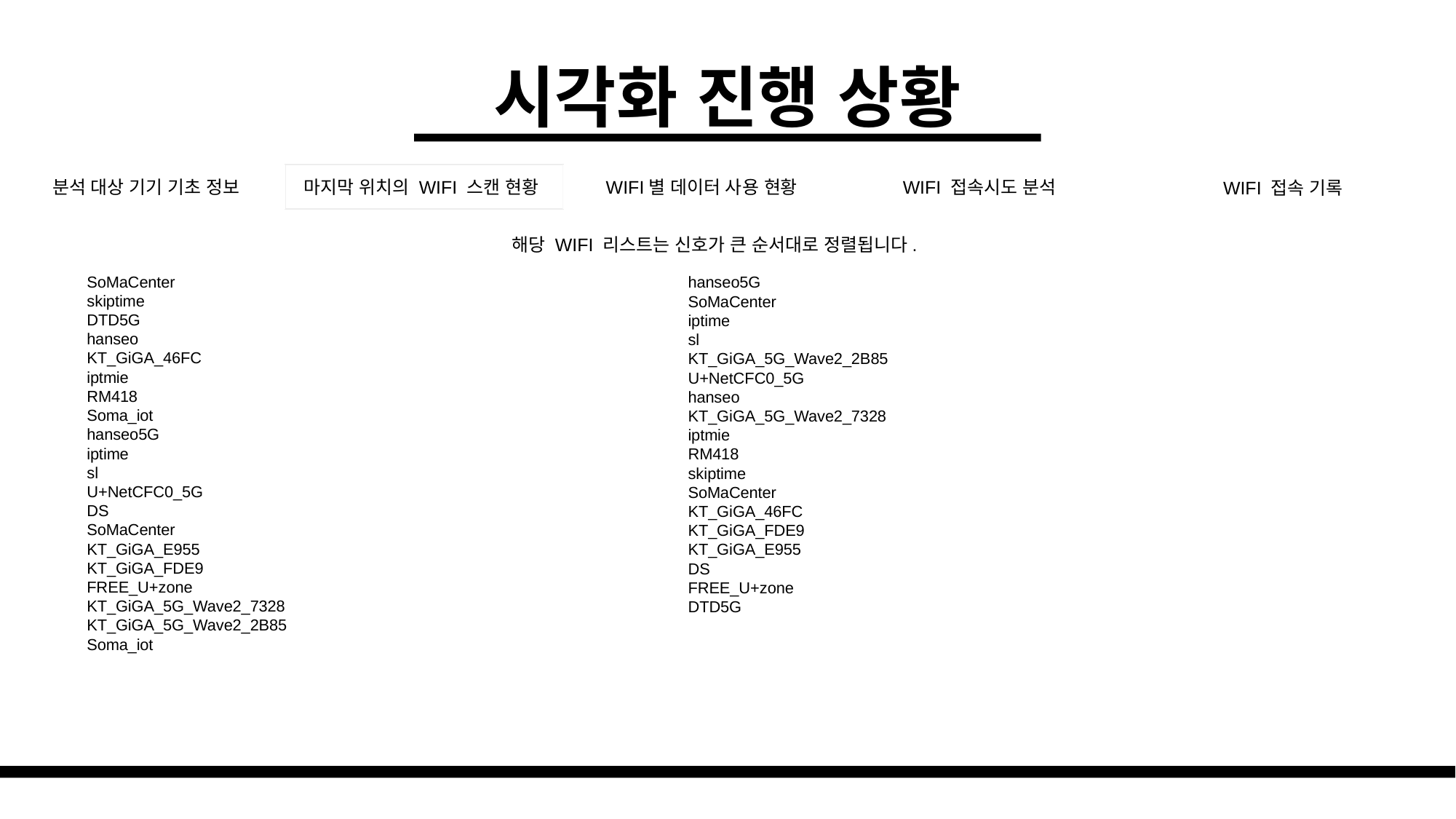

시각화 진행 상황

분석 대상 기기 기초 정보
마지막 위치의 WIFI 스캔 현황
WIFI별 데이터 사용 현황
WIFI 접속시도 분석
WIFI 접속 기록
해당 WIFI 리스트는 신호가 큰 순서대로 정렬됩니다.
SoMaCenter
skiptime
DTD5G
hanseo
KT_GiGA_46FC
iptmie
RM418
Soma_iot
hanseo5G
iptime
sl
U+NetCFC0_5G
DS
SoMaCenter
KT_GiGA_E955
KT_GiGA_FDE9
FREE_U+zone
KT_GiGA_5G_Wave2_7328
KT_GiGA_5G_Wave2_2B85
Soma_iot
hanseo5G
SoMaCenter
iptime
sl
KT_GiGA_5G_Wave2_2B85
U+NetCFC0_5G
hanseo
KT_GiGA_5G_Wave2_7328
iptmie
RM418
skiptime
SoMaCenter
KT_GiGA_46FC
KT_GiGA_FDE9
KT_GiGA_E955
DS
FREE_U+zone
DTD5G